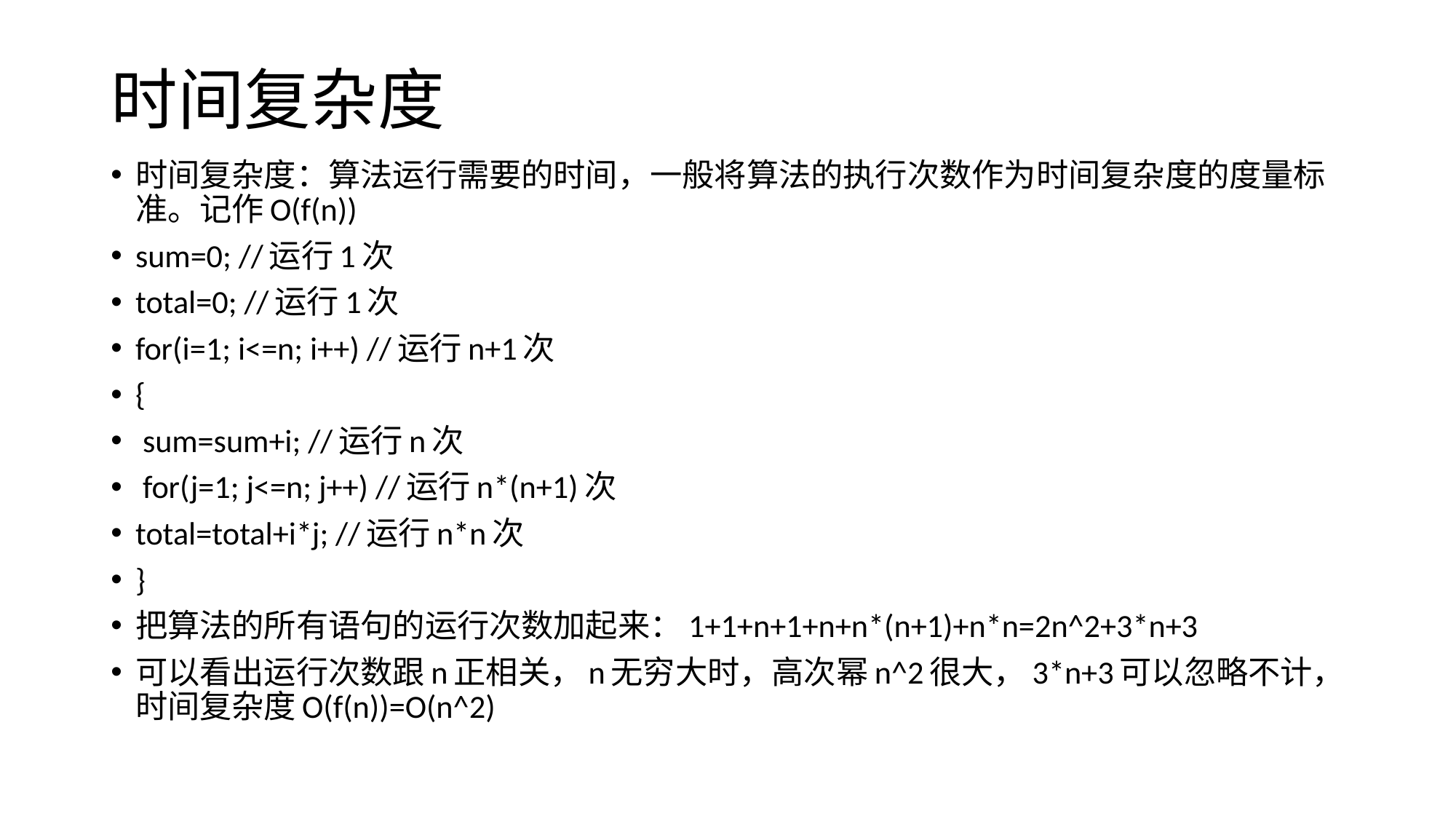

# 时间复杂度
时间复杂度：算法运行需要的时间，一般将算法的执行次数作为时间复杂度的度量标准。记作O(f(n))
sum=0; //运行1次
total=0; //运行1次
for(i=1; i<=n; i++) //运行n+1次
{
 sum=sum+i; //运行n次
 for(j=1; j<=n; j++) //运行n*(n+1)次
total=total+i*j; //运行n*n次
}
把算法的所有语句的运行次数加起来：1+1+n+1+n+n*(n+1)+n*n=2n^2+3*n+3
可以看出运行次数跟n正相关，n无穷大时，高次幂n^2很大，3*n+3可以忽略不计，时间复杂度O(f(n))=O(n^2)